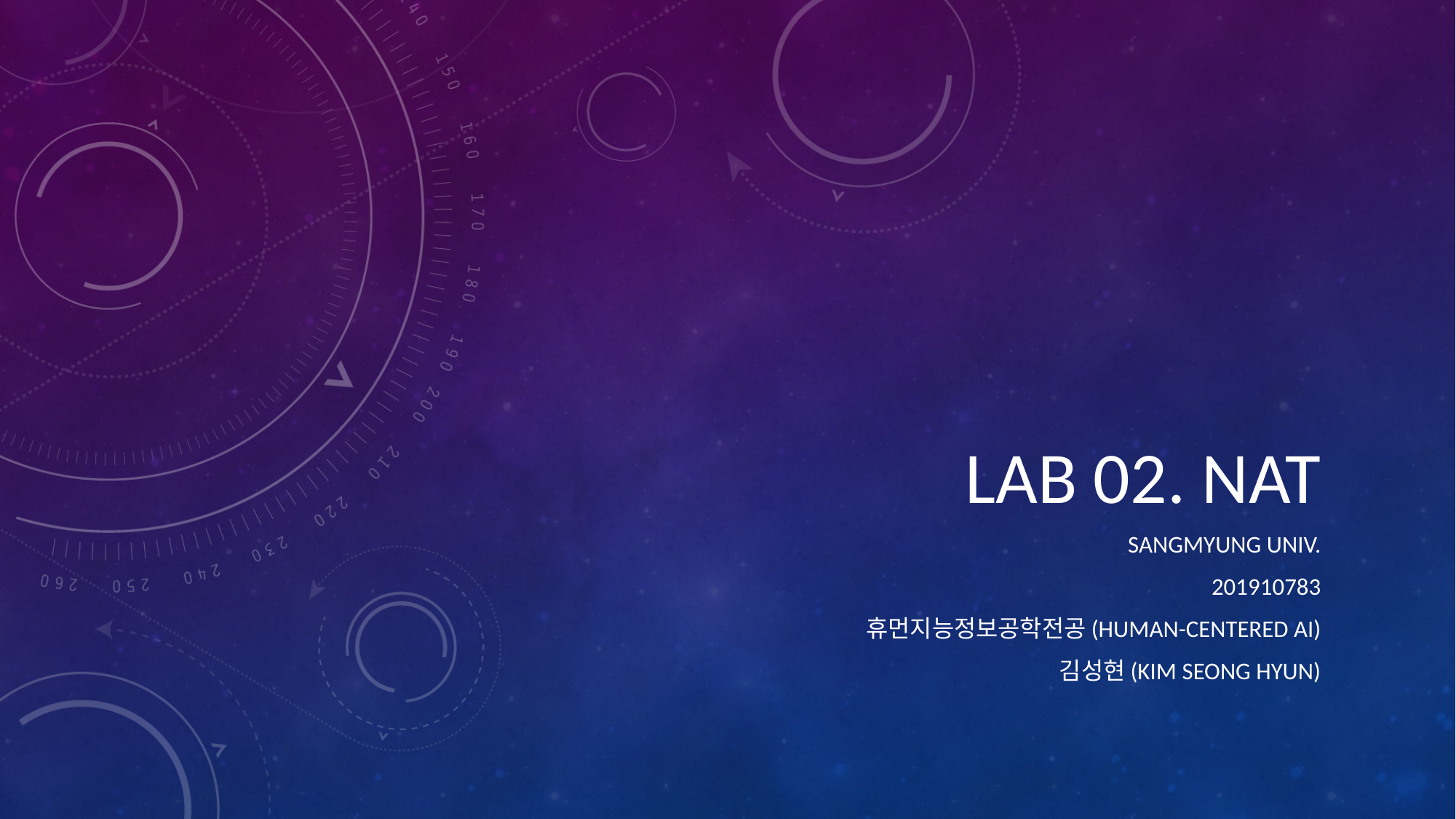

# LAB 02. NAT
Sangmyung univ.
201910783
휴먼지능정보공학전공(Human-centered ai)
김성현(Kim seong hyun)